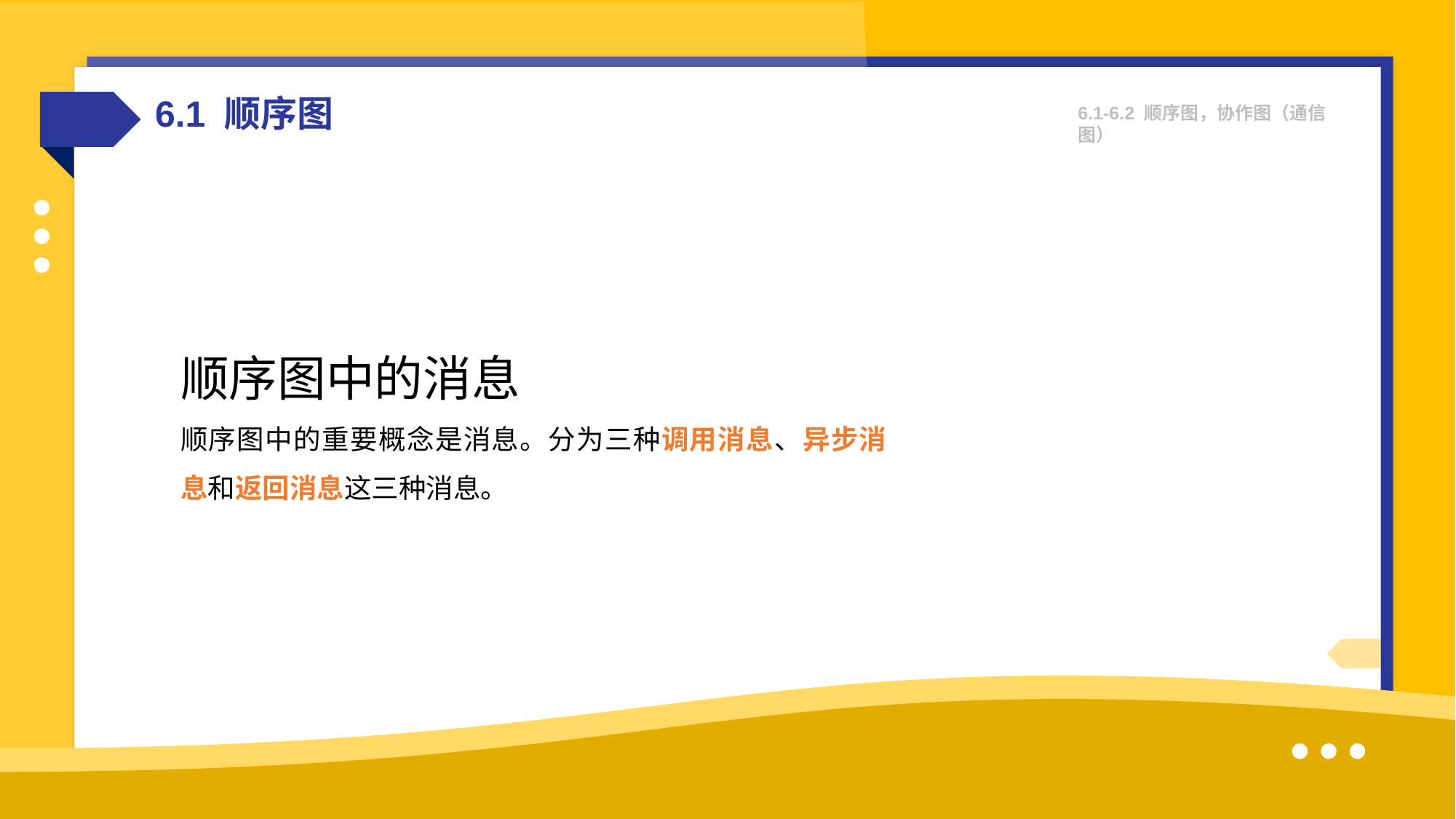

6.1 顺序图
6.1-6.2 顺序图，协作图（通信图）
顺序图中的消息
顺序图中的重要概念是消息。分为三种调用消息、异步消息和返回消息这三种消息。